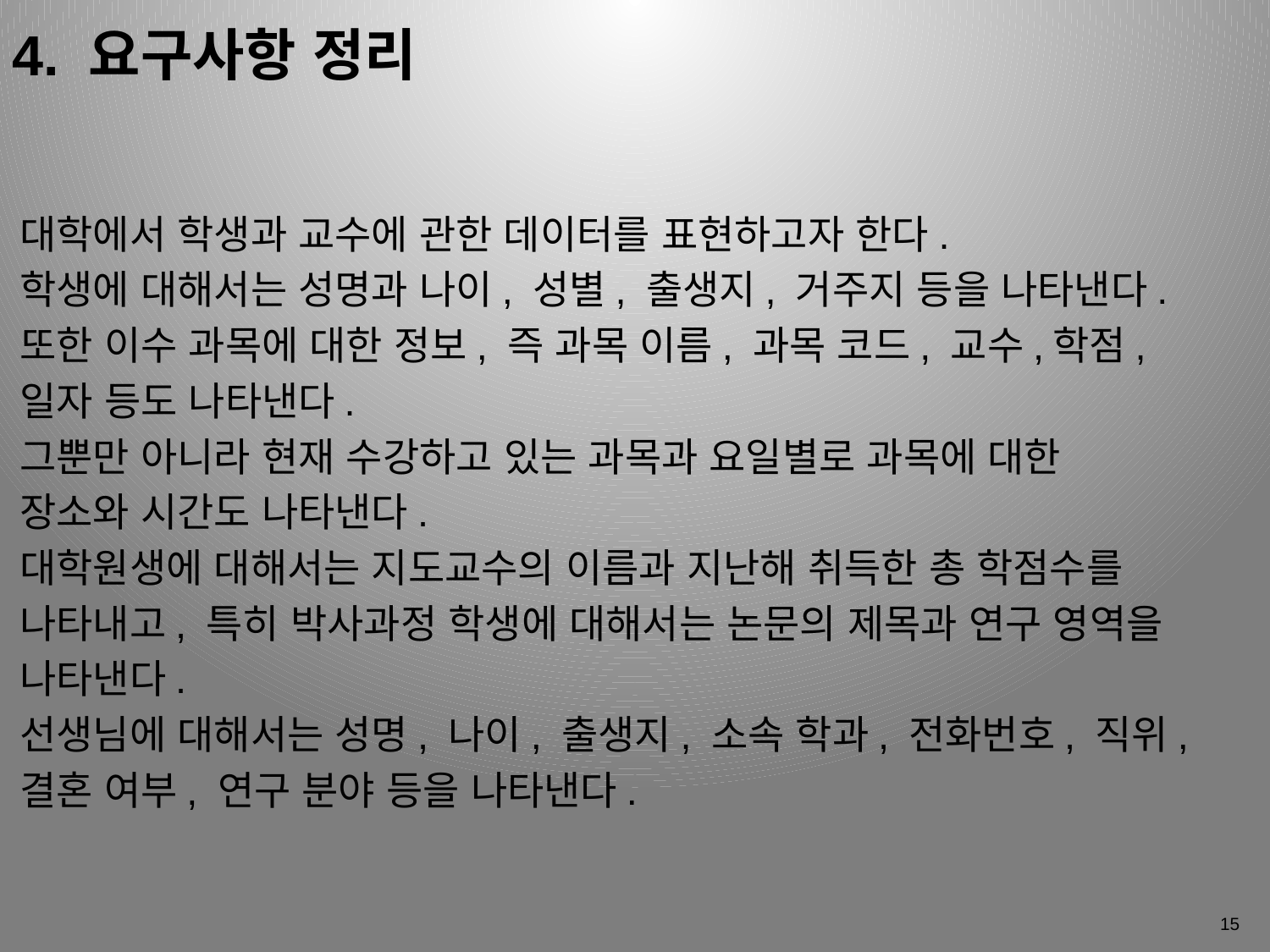

4. 요구사항 정리
대학에서 학생과 교수에 관한 데이터를 표현하고자 한다.
학생에 대해서는 성명과 나이, 성별, 출생지, 거주지 등을 나타낸다.
또한 이수 과목에 대한 정보, 즉 과목 이름, 과목 코드, 교수,학점,
일자 등도 나타낸다.
그뿐만 아니라 현재 수강하고 있는 과목과 요일별로 과목에 대한
장소와 시간도 나타낸다.
대학원생에 대해서는 지도교수의 이름과 지난해 취득한 총 학점수를
나타내고, 특히 박사과정 학생에 대해서는 논문의 제목과 연구 영역을
나타낸다.
선생님에 대해서는 성명, 나이, 출생지, 소속 학과, 전화번호, 직위,
결혼 여부, 연구 분야 등을 나타낸다.

15